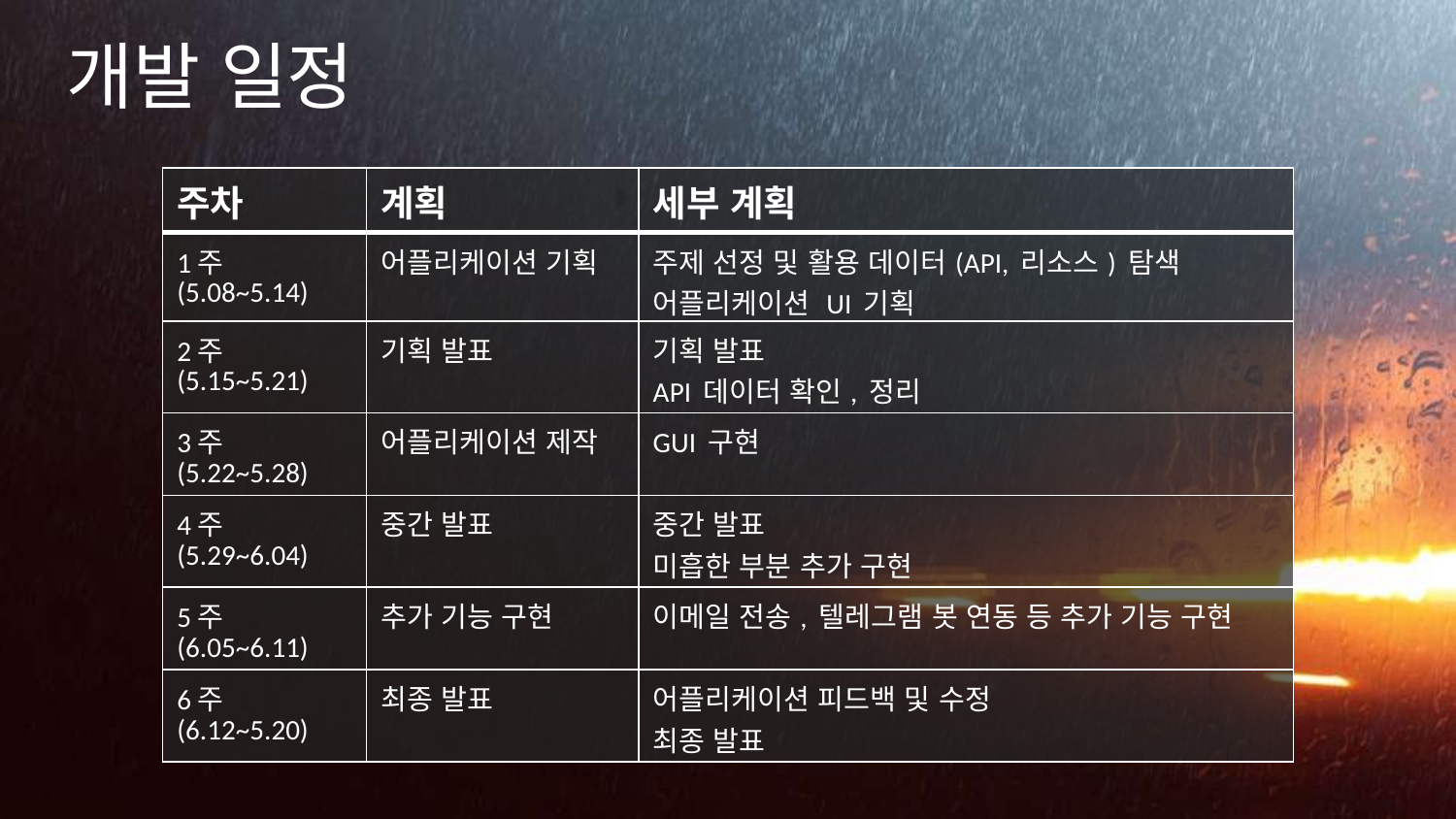

# 개발 일정
| 주차 | 계획 | 세부 계획 |
| --- | --- | --- |
| 1주(5.08~5.14) | 어플리케이션 기획 | 주제 선정 및 활용 데이터(API, 리소스) 탐색 어플리케이션 UI 기획 |
| 2주(5.15~5.21) | 기획 발표 | 기획 발표 API 데이터 확인, 정리 |
| 3주(5.22~5.28) | 어플리케이션 제작 | GUI 구현 |
| 4주(5.29~6.04) | 중간 발표 | 중간 발표 미흡한 부분 추가 구현 |
| 5주(6.05~6.11) | 추가 기능 구현 | 이메일 전송, 텔레그램 봇 연동 등 추가 기능 구현 |
| 6주(6.12~5.20) | 최종 발표 | 어플리케이션 피드백 및 수정 최종 발표 |